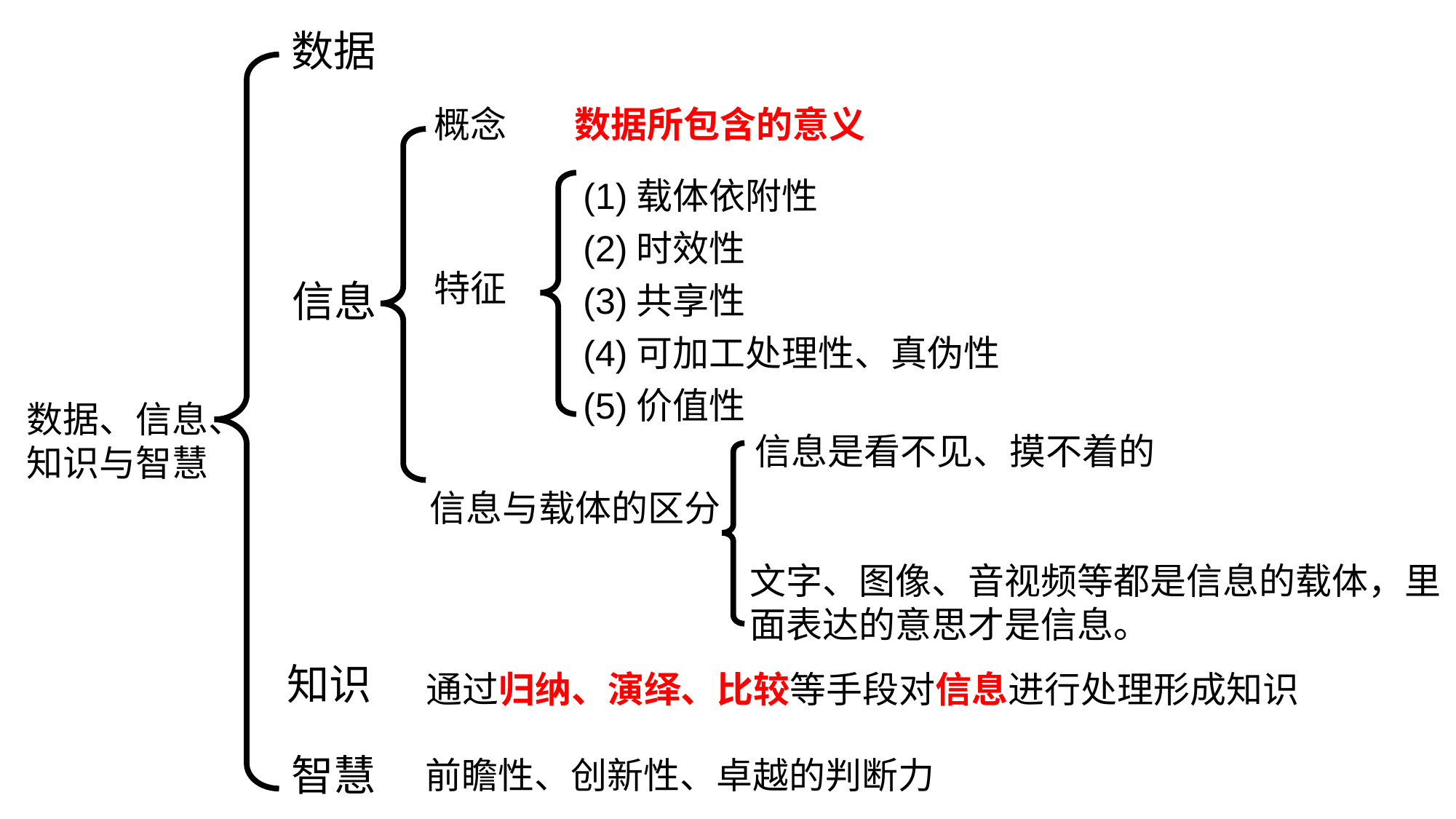

数据

概念
数据所包含的意义

(1)载体依附性
(2)时效性
(3)共享性
(4)可加工处理性、真伪性
(5)价值性

特征
信息
数据、信息、知识与智慧
信息是看不见、摸不着的

信息与载体的区分
文字、图像、音视频等都是信息的载体，里面表达的意思才是信息。
知识
通过归纳、演绎、比较等手段对信息进行处理形成知识
智慧
前瞻性、创新性、卓越的判断力